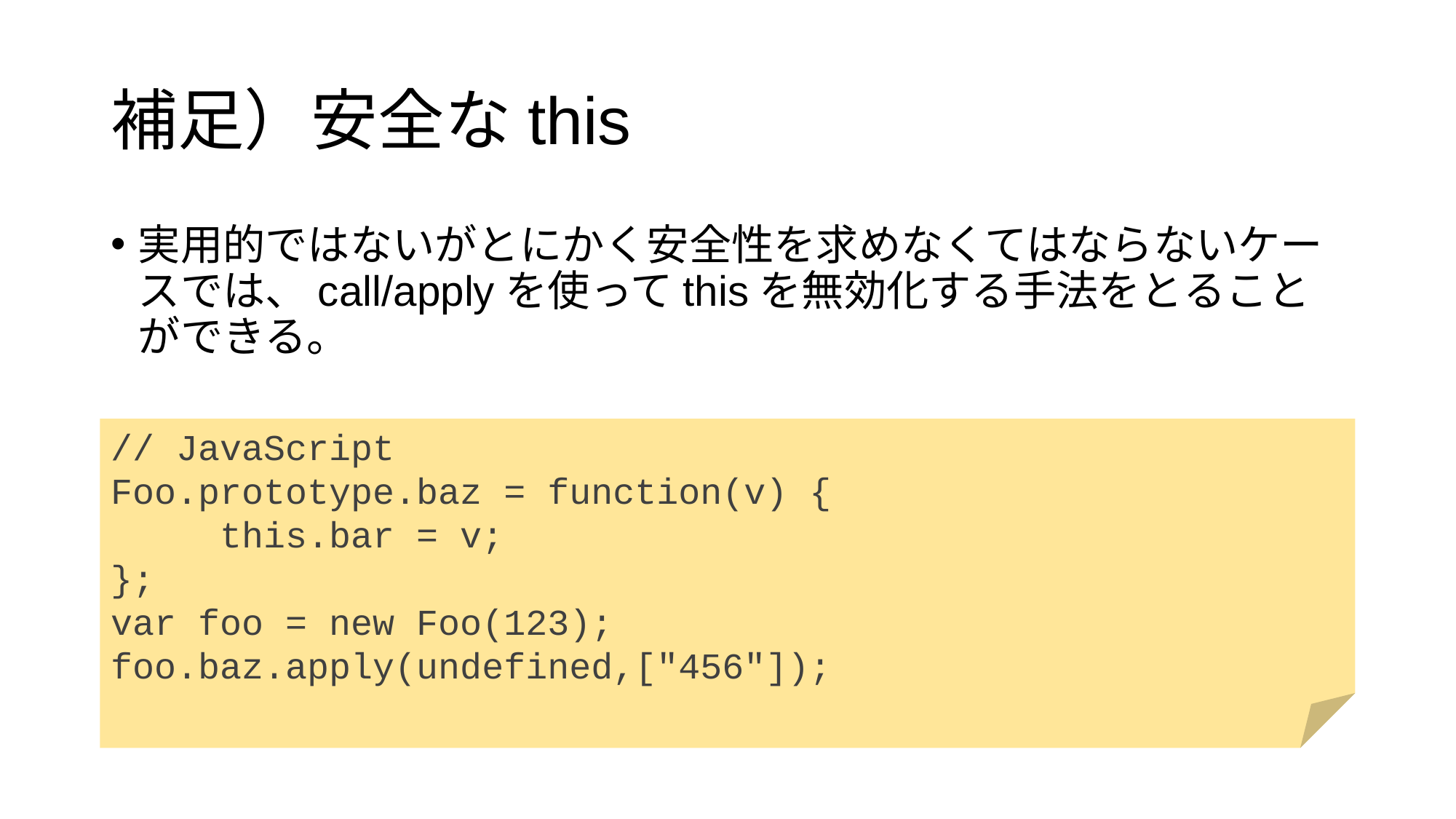

# 補足）安全なthis
実用的ではないがとにかく安全性を求めなくてはならないケースでは、call/applyを使ってthisを無効化する手法をとることができる。
// JavaScript
Foo.prototype.baz = function(v) {
	this.bar = v;
};
var foo = new Foo(123);
foo.baz.apply(undefined,["456"]);